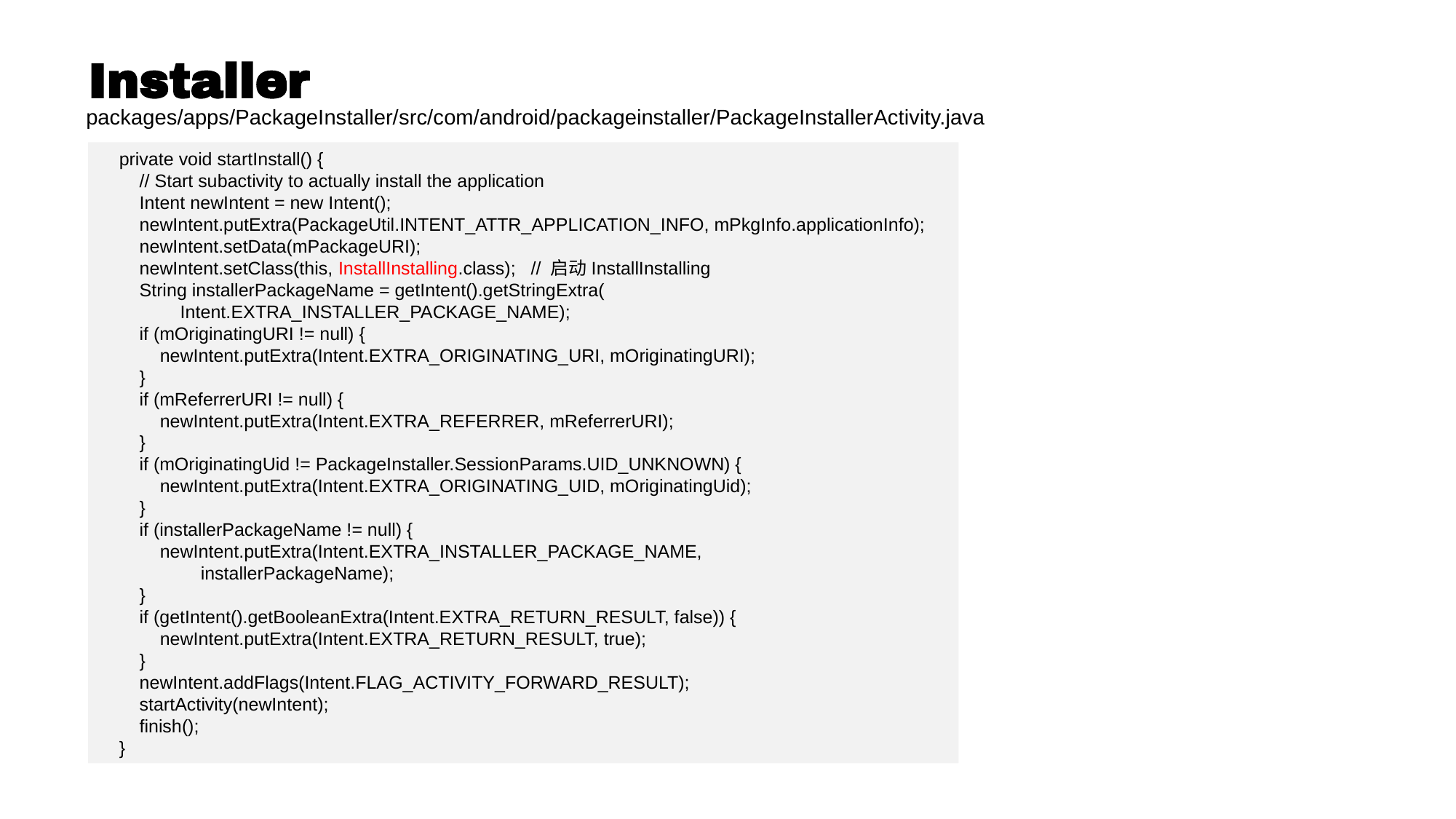

# Installer
packages/apps/PackageInstaller/src/com/android/packageinstaller/PackageInstallerActivity.java
    private void startInstall() {
        // Start subactivity to actually install the application
        Intent newIntent = new Intent();
        newIntent.putExtra(PackageUtil.INTENT_ATTR_APPLICATION_INFO, mPkgInfo.applicationInfo);
        newIntent.setData(mPackageURI);
        newIntent.setClass(this, InstallInstalling.class);   // 启动InstallInstalling
        String installerPackageName = getIntent().getStringExtra(
                Intent.EXTRA_INSTALLER_PACKAGE_NAME);
        if (mOriginatingURI != null) {
            newIntent.putExtra(Intent.EXTRA_ORIGINATING_URI, mOriginatingURI);
        }
        if (mReferrerURI != null) {
            newIntent.putExtra(Intent.EXTRA_REFERRER, mReferrerURI);
        }
        if (mOriginatingUid != PackageInstaller.SessionParams.UID_UNKNOWN) {
            newIntent.putExtra(Intent.EXTRA_ORIGINATING_UID, mOriginatingUid);
        }
        if (installerPackageName != null) {
            newIntent.putExtra(Intent.EXTRA_INSTALLER_PACKAGE_NAME,
                    installerPackageName);
        }
        if (getIntent().getBooleanExtra(Intent.EXTRA_RETURN_RESULT, false)) {
            newIntent.putExtra(Intent.EXTRA_RETURN_RESULT, true);
        }
        newIntent.addFlags(Intent.FLAG_ACTIVITY_FORWARD_RESULT);
        startActivity(newIntent);
        finish();
    }